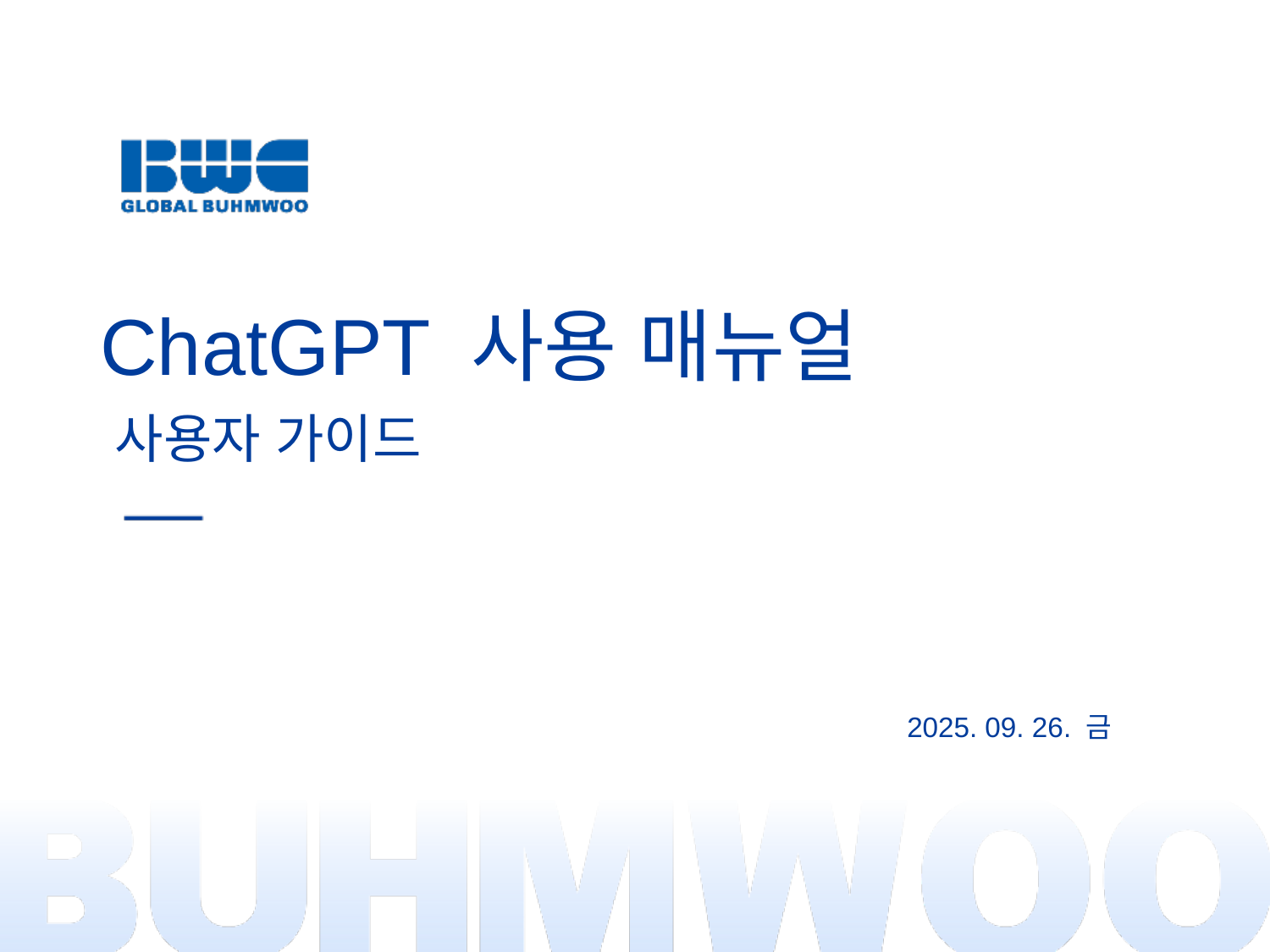

ChatGPT 사용 매뉴얼
사용자 가이드
2025. 09. 26. 금